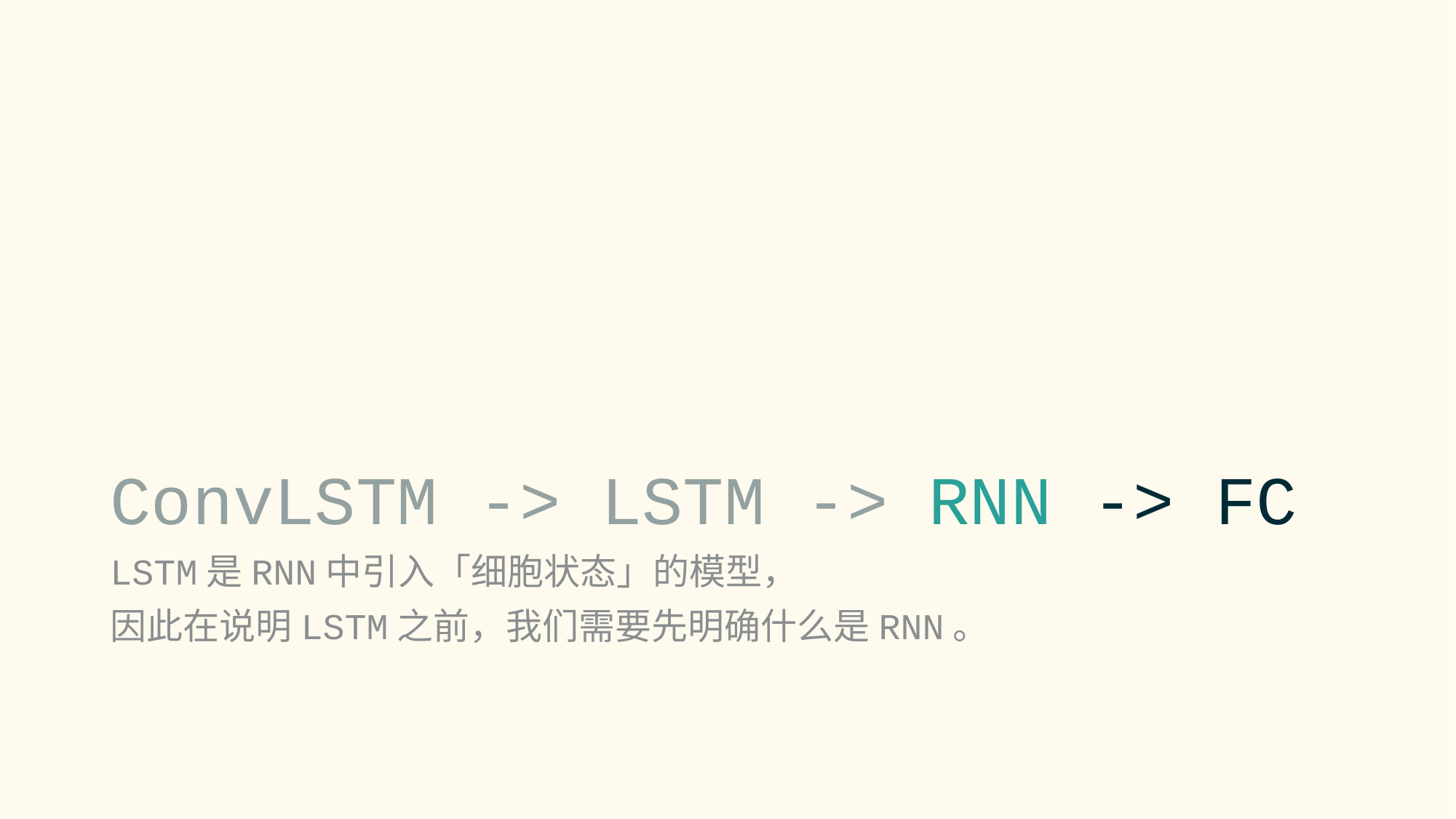

# ConvLSTM -> LSTM -> RNN -> FC
LSTM是RNN中引入「细胞状态」的模型，
因此在说明LSTM之前，我们需要先明确什么是RNN。